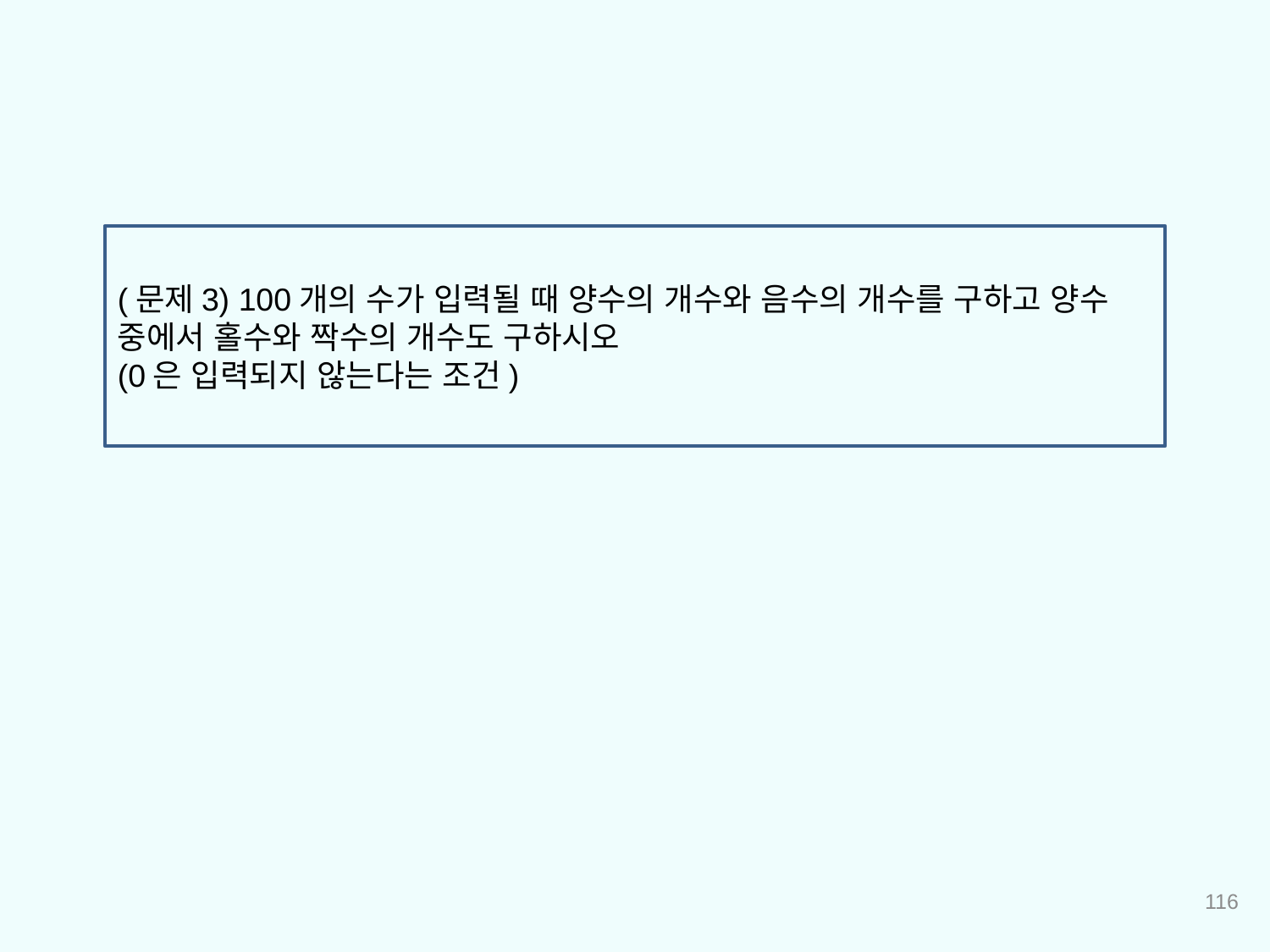

(문제3) 100개의 수가 입력될 때 양수의 개수와 음수의 개수를 구하고 양수 중에서 홀수와 짝수의 개수도 구하시오
(0은 입력되지 않는다는 조건)
116